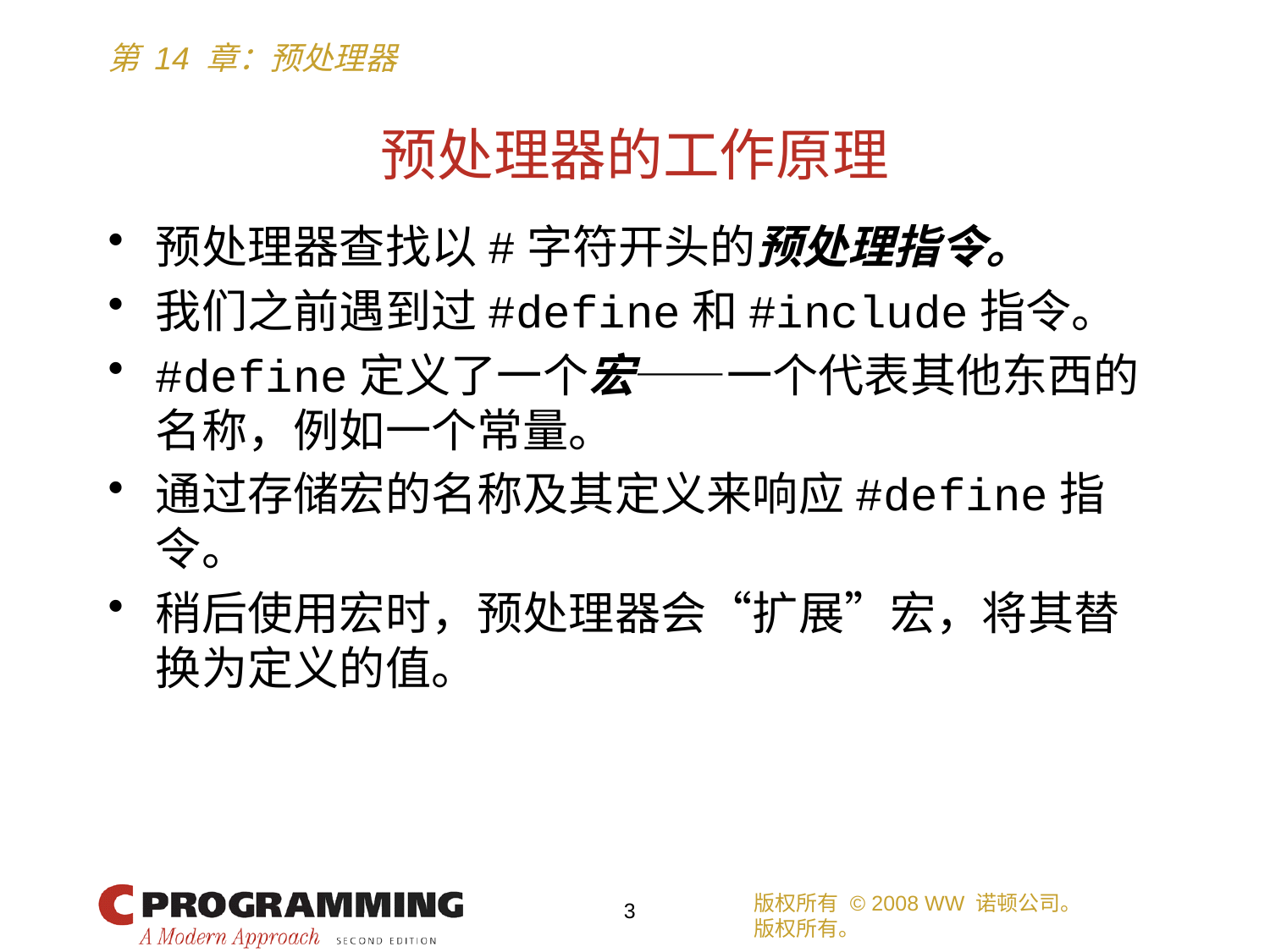

# 预处理器的工作原理
预处理器查找以#字符开头的预处理指令。
我们之前遇到过#define和#include指令。
#define定义了一个宏——一个代表其他东西的名称，例如一个常量。
通过存储宏的名称及其定义来响应#define指令。
稍后使用宏时，预处理器会“扩展”宏，将其替换为定义的值。
版权所有 © 2008 WW 诺顿公司。
版权所有。
3